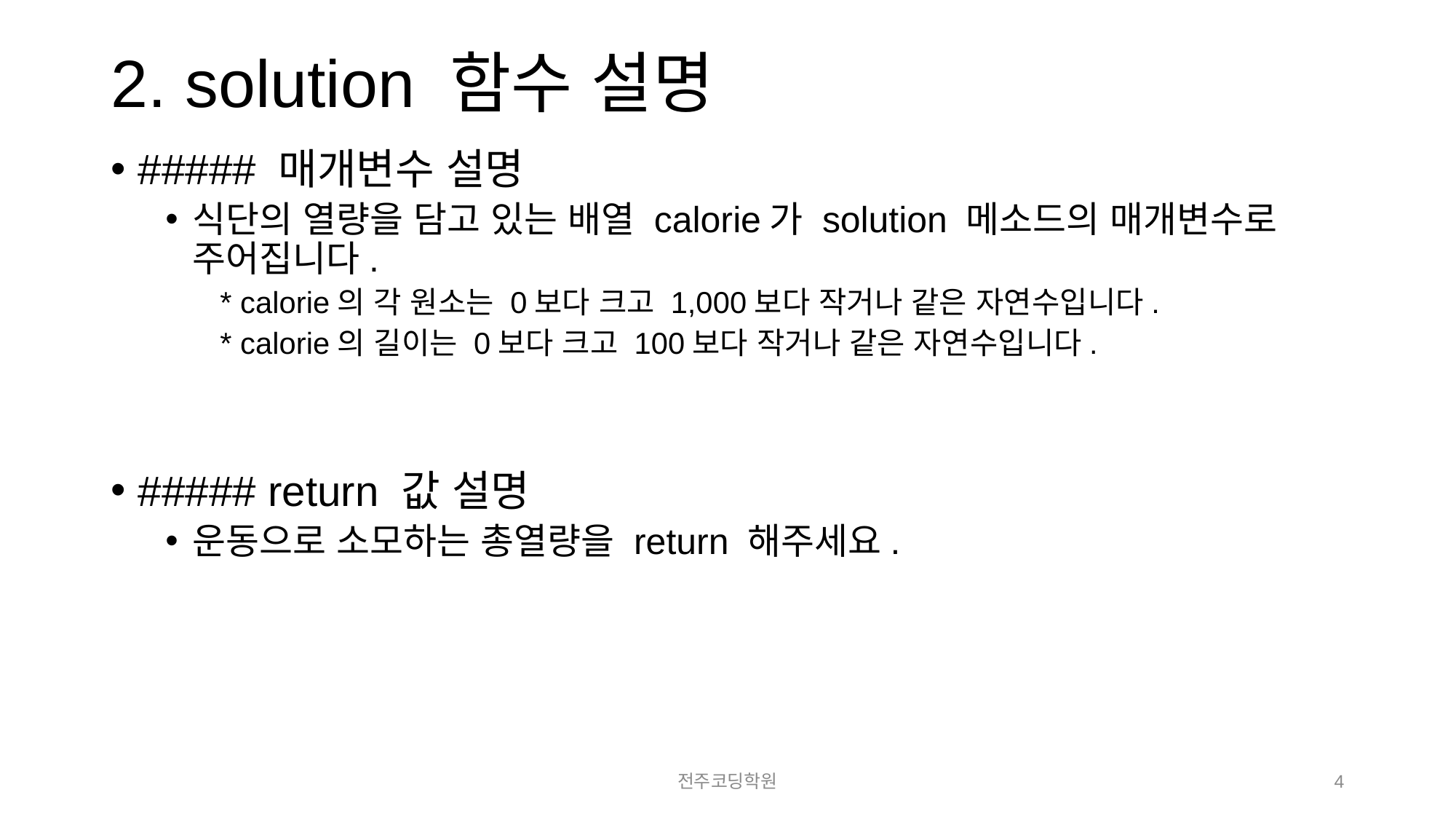

# 2. solution 함수 설명
##### 매개변수 설명
식단의 열량을 담고 있는 배열 calorie가 solution 메소드의 매개변수로 주어집니다.
* calorie의 각 원소는 0보다 크고 1,000보다 작거나 같은 자연수입니다.
* calorie의 길이는 0보다 크고 100보다 작거나 같은 자연수입니다.

##### return 값 설명
운동으로 소모하는 총열량을 return 해주세요.
전주코딩학원
4